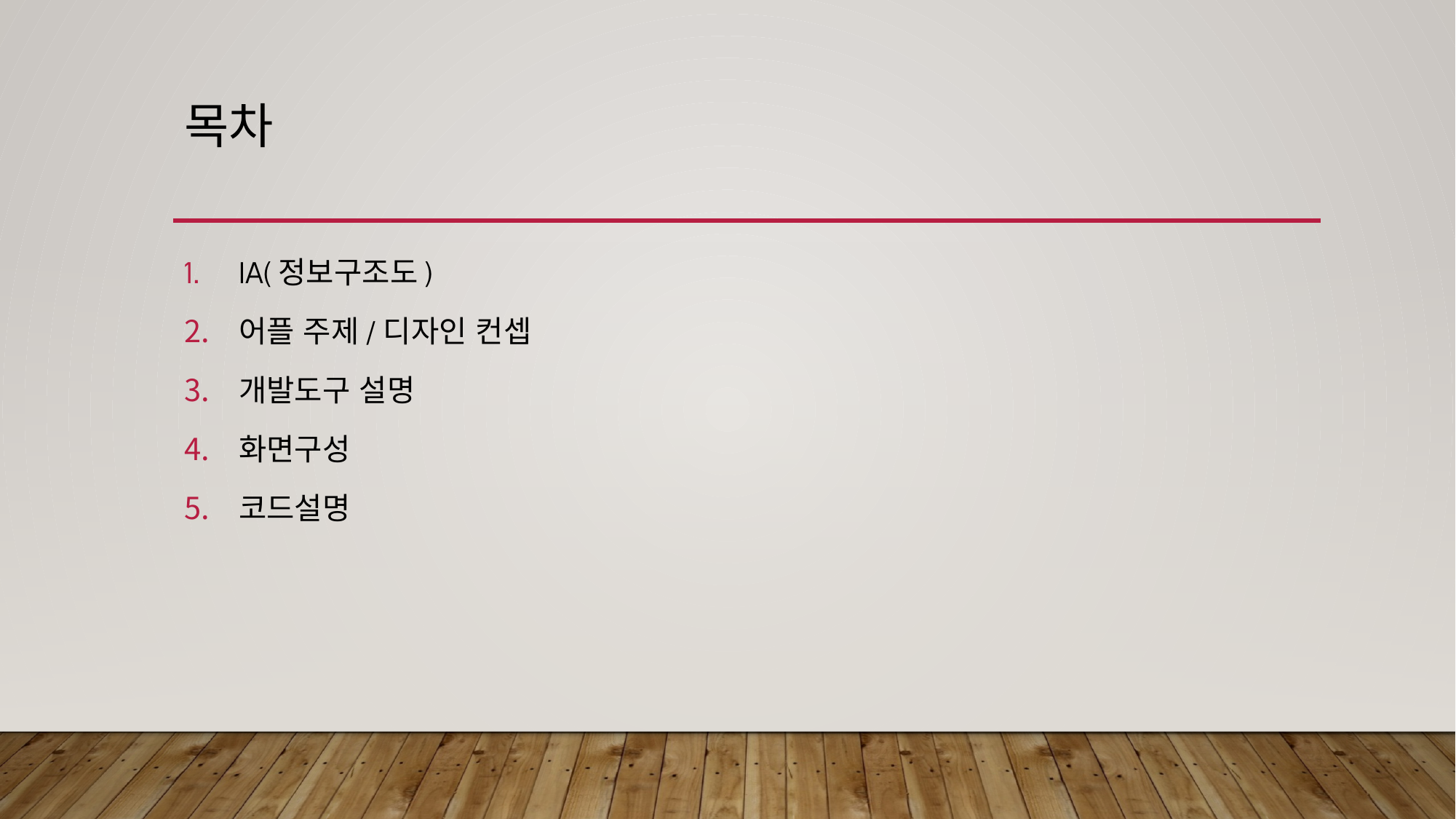

# 목차
IA(정보구조도)
어플 주제/디자인 컨셉
개발도구 설명
화면구성
코드설명